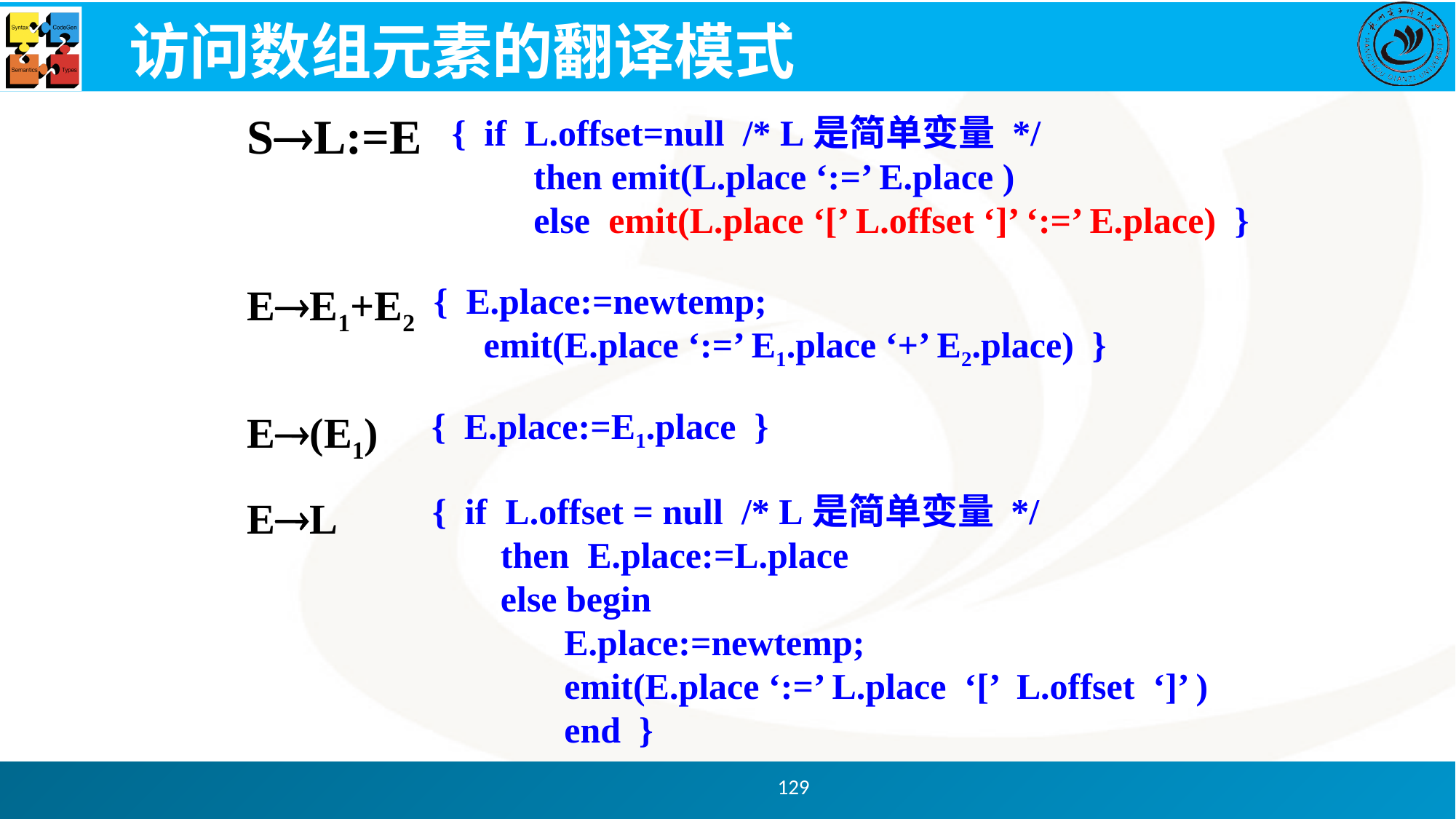

# 访问数组元素的翻译模式
S→L:=E
{  if  L.offset=null  /* L是简单变量 */
   then emit(L.place ‘:=’ E.place )
   else  emit(L.place ‘[’ L.offset ‘]’ ‘:=’ E.place)  }
E→E1+E2
{  E.place:=newtemp;
   emit(E.place ‘:=’ E1.place ‘+’ E2.place)  }
{  E.place:=E1.place  }
E→(E1)
{  if  L.offset = null  /* L是简单变量 */
     then  E.place:=L.place
     else begin
            E.place:=newtemp;
            emit(E.place ‘:=’ L.place  ‘[’  L.offset  ‘]’ )
            end  }
E→L
129